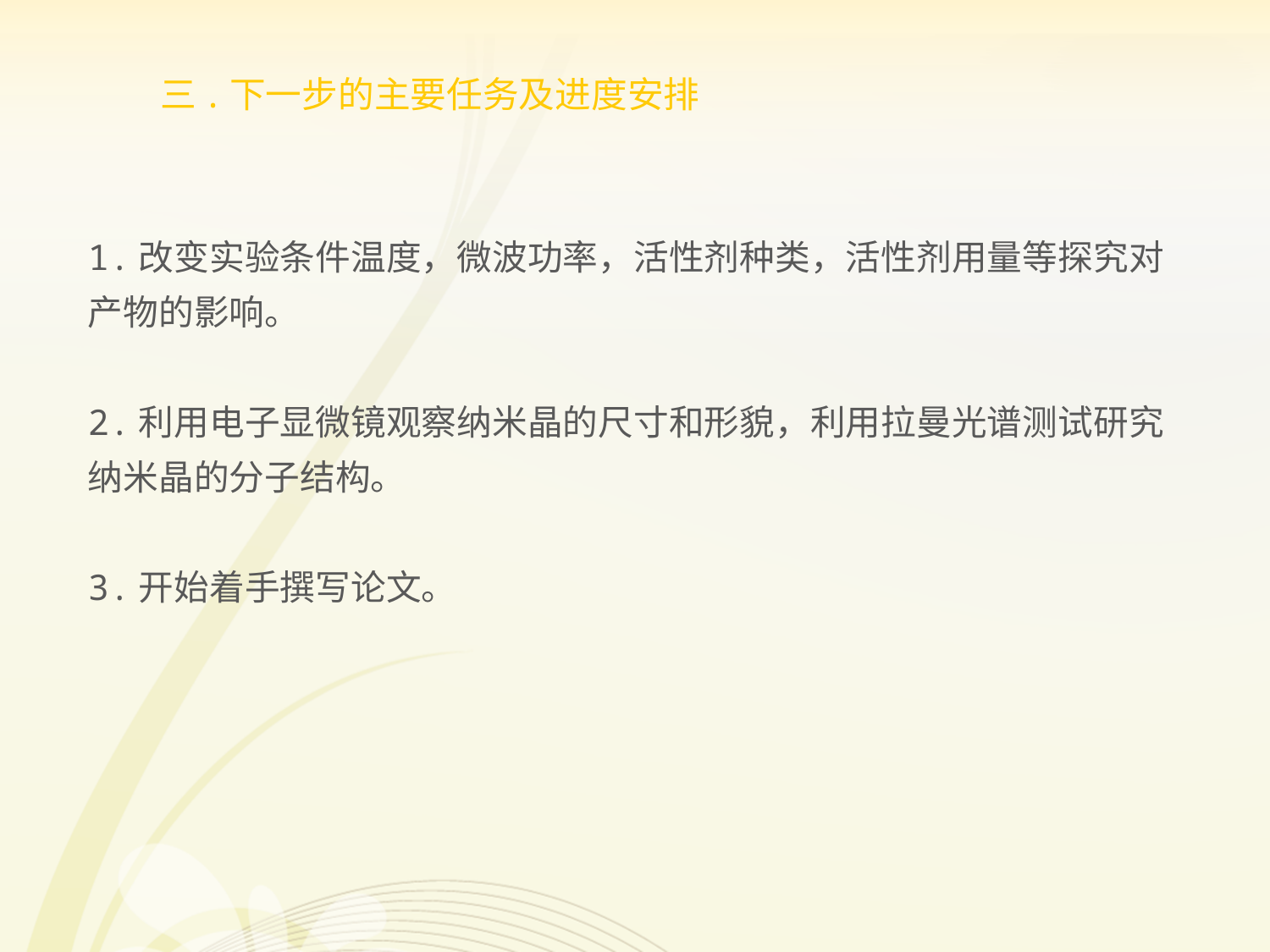

# 三.下一步的主要任务及进度安排
1.改变实验条件温度，微波功率，活性剂种类，活性剂用量等探究对产物的影响。

2.利用电子显微镜观察纳米晶的尺寸和形貌，利用拉曼光谱测试研究纳米晶的分子结构。

3.开始着手撰写论文。